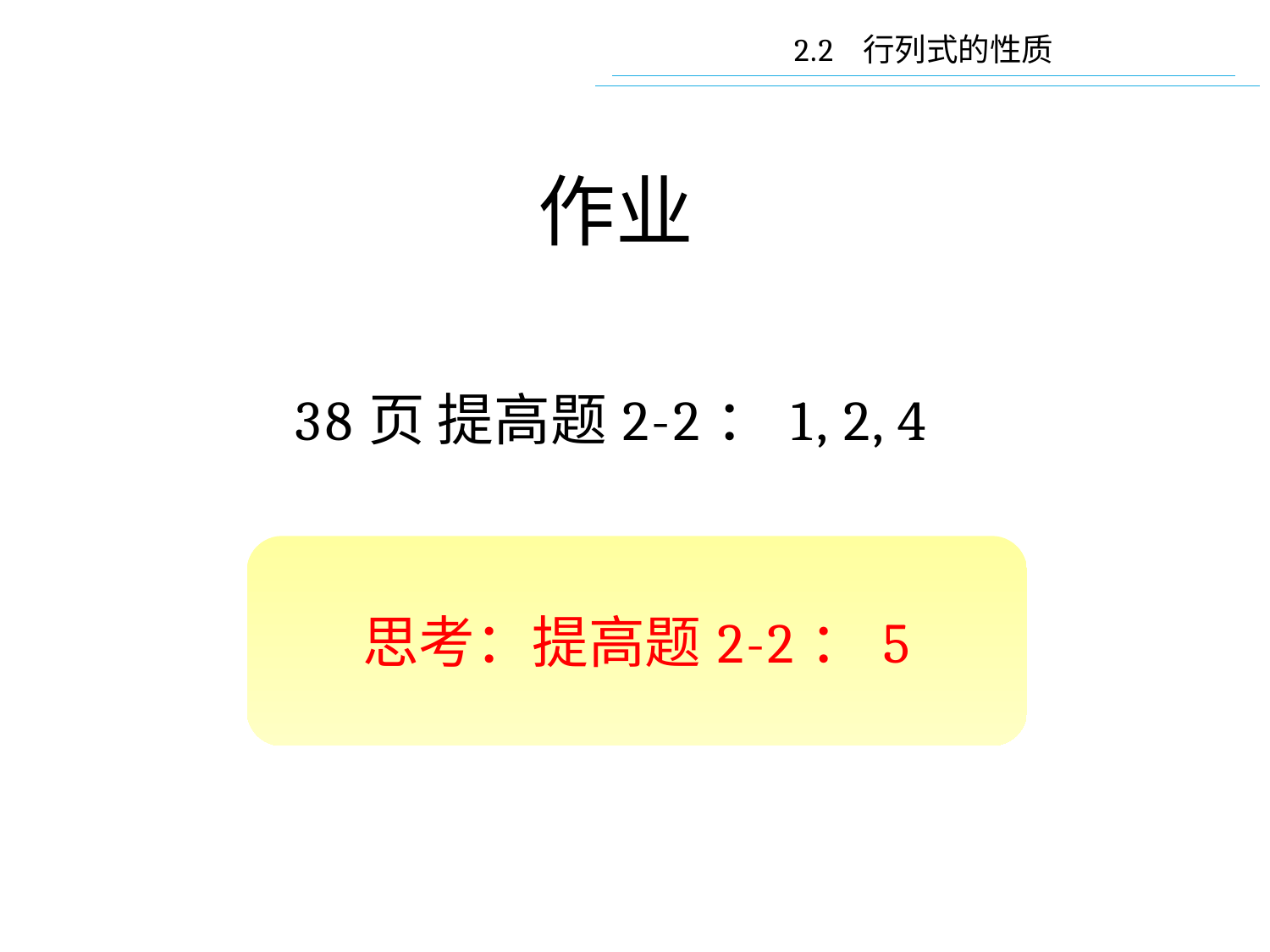

2.2   行列式的性质
作业
38页 提高题2-2：1, 2, 4
思考：提高题2-2：5